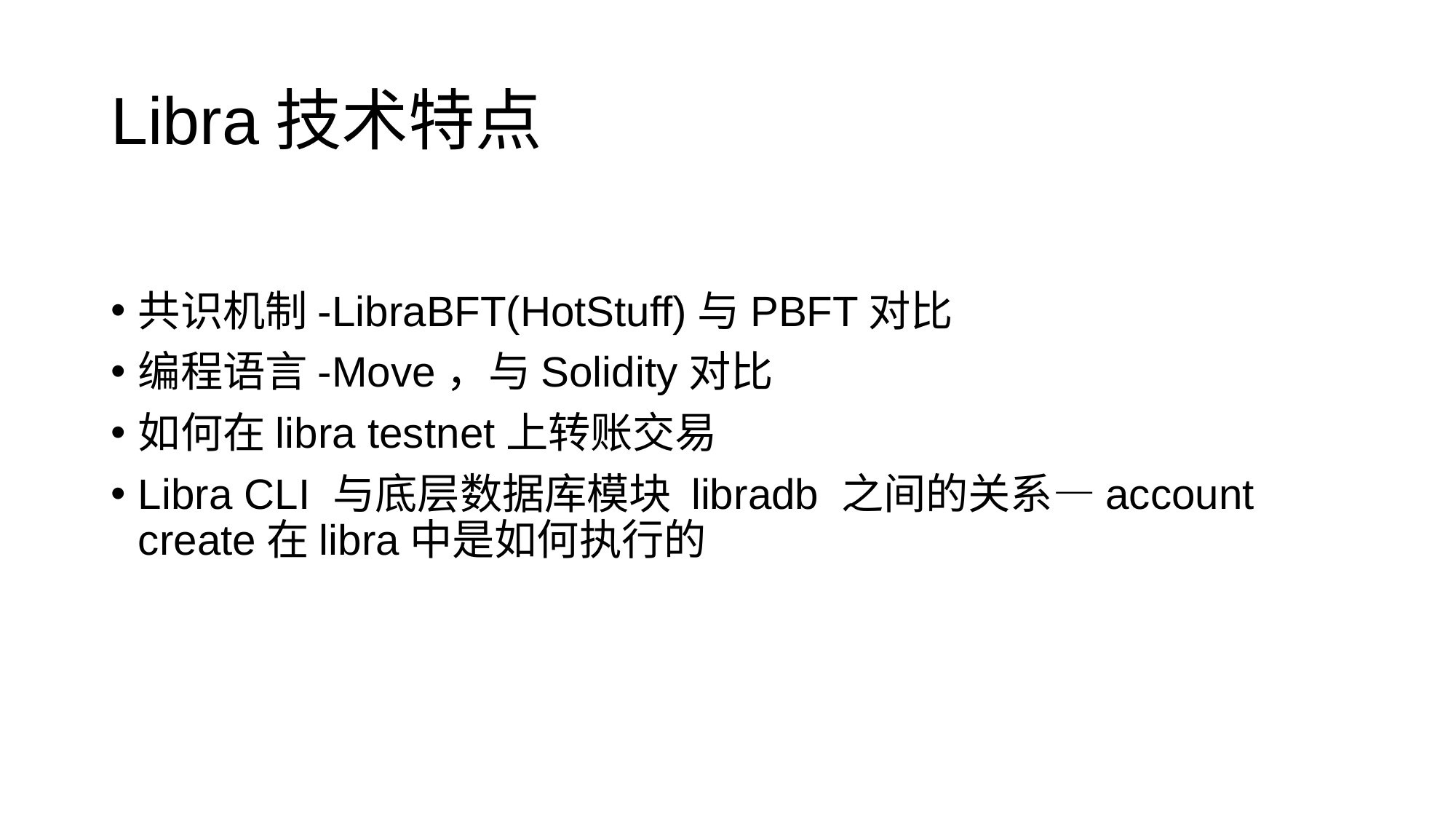

# Libra技术特点

共识机制-LibraBFT(HotStuff)与PBFT对比
编程语言-Move，与Solidity对比
如何在libra testnet上转账交易
Libra CLI 与底层数据库模块 libradb 之间的关系—account create在libra中是如何执行的